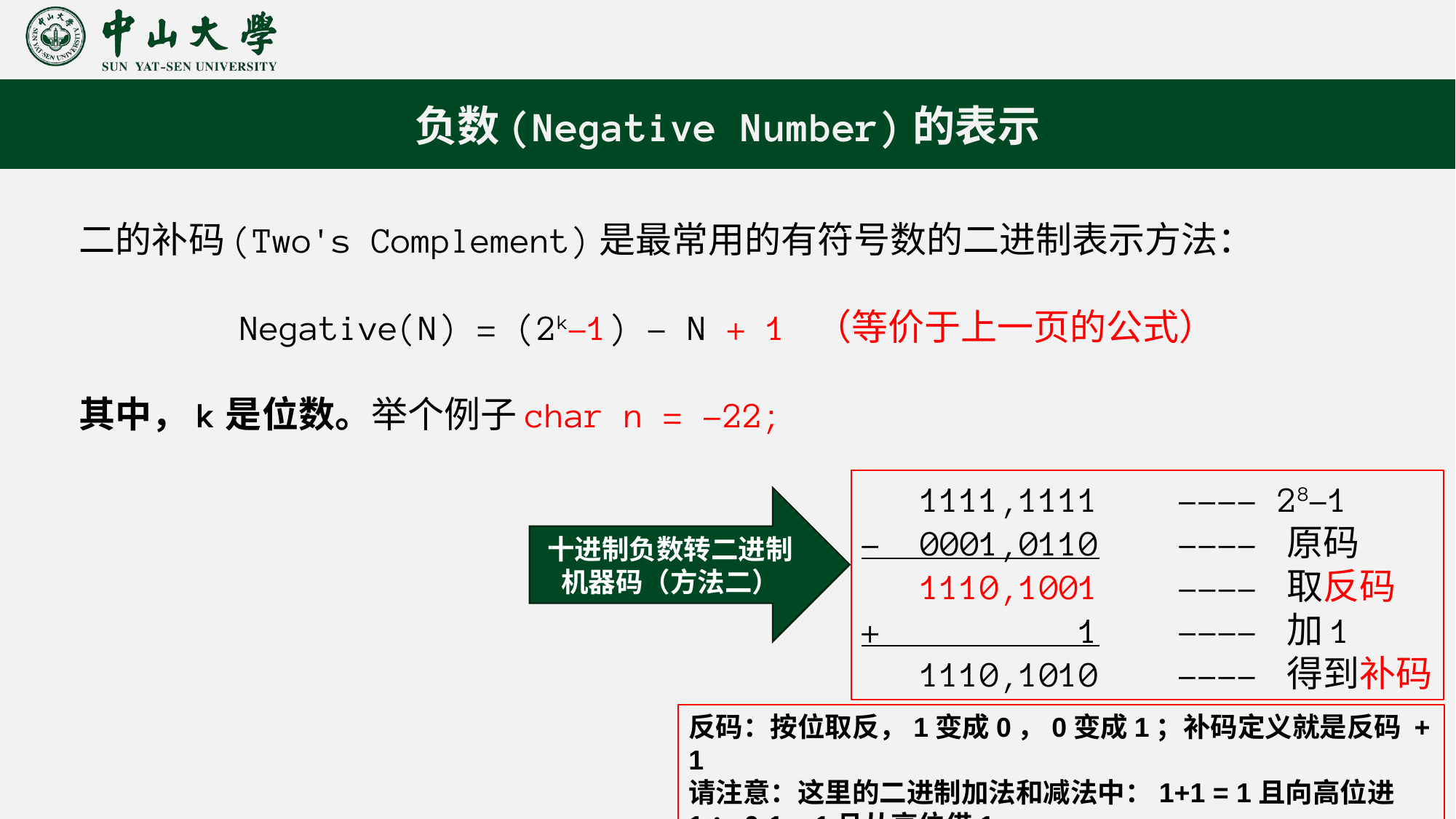

负数(Negative Number)的表示
二的补码(Two's Complement)是最常用的有符号数的二进制表示方法：

Negative(N) = (2k-1) - N + 1 （等价于上一页的公式）

其中，k是位数。举个例子char n = -22;

   1111,1111    ---- 28-1
-  0001,0110    ---- 原码
   1110,1001    ---- 取反码
+          1    ---- 加1
   1110,1010    ---- 得到补码
十进制负数转二进制机器码（方法二）
反码：按位取反，1变成0，0变成1；补码定义就是反码 + 1
请注意：这里的二进制加法和减法中：1+1 = 1且向高位进1；0-1 = 1且从高位借1.